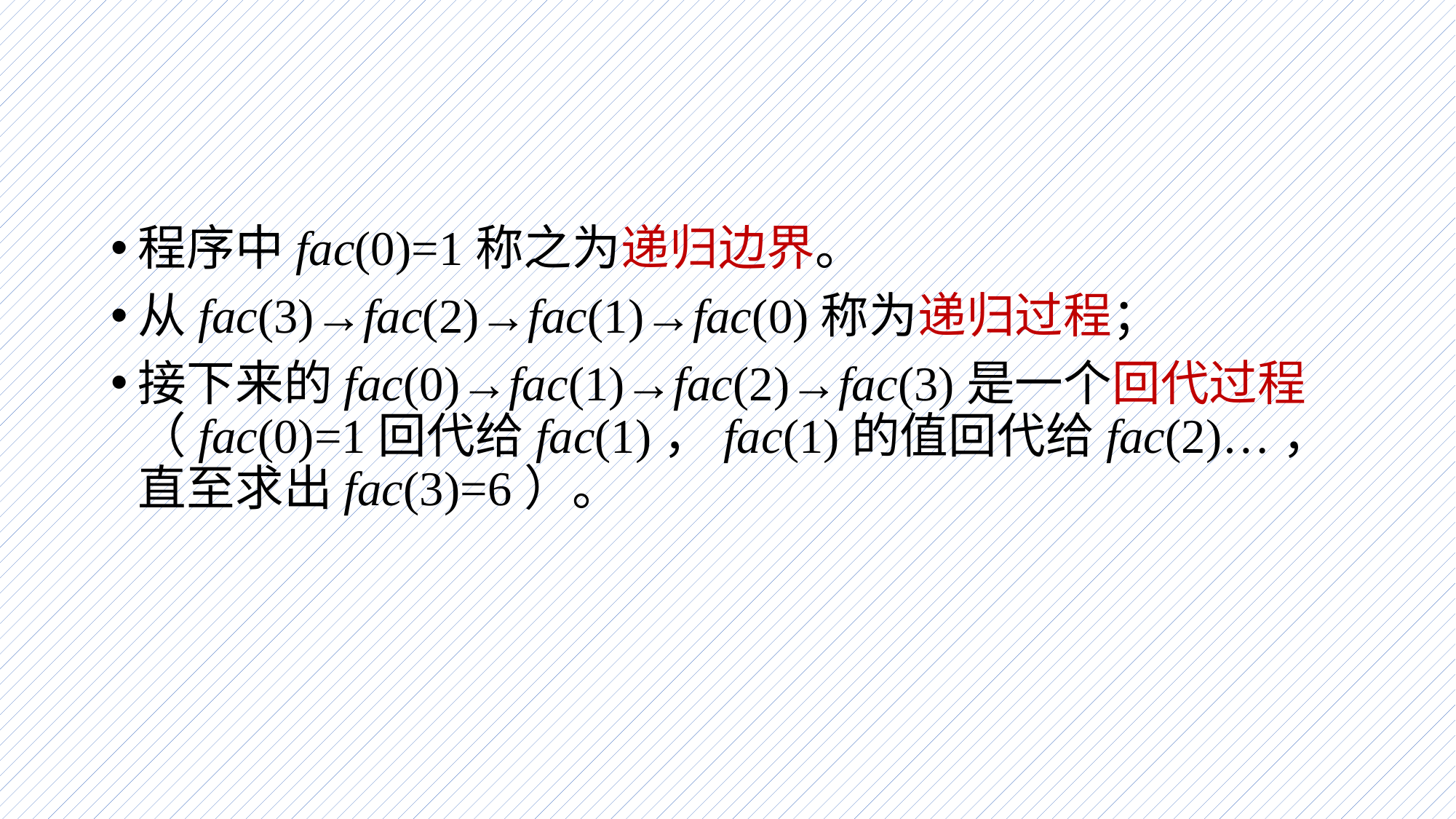

#
程序中fac(0)=1称之为递归边界。
从fac(3)→fac(2)→fac(1)→fac(0)称为递归过程；
接下来的fac(0)→fac(1)→fac(2)→fac(3)是一个回代过程（fac(0)=1回代给fac(1)，fac(1)的值回代给fac(2)…，直至求出fac(3)=6）。